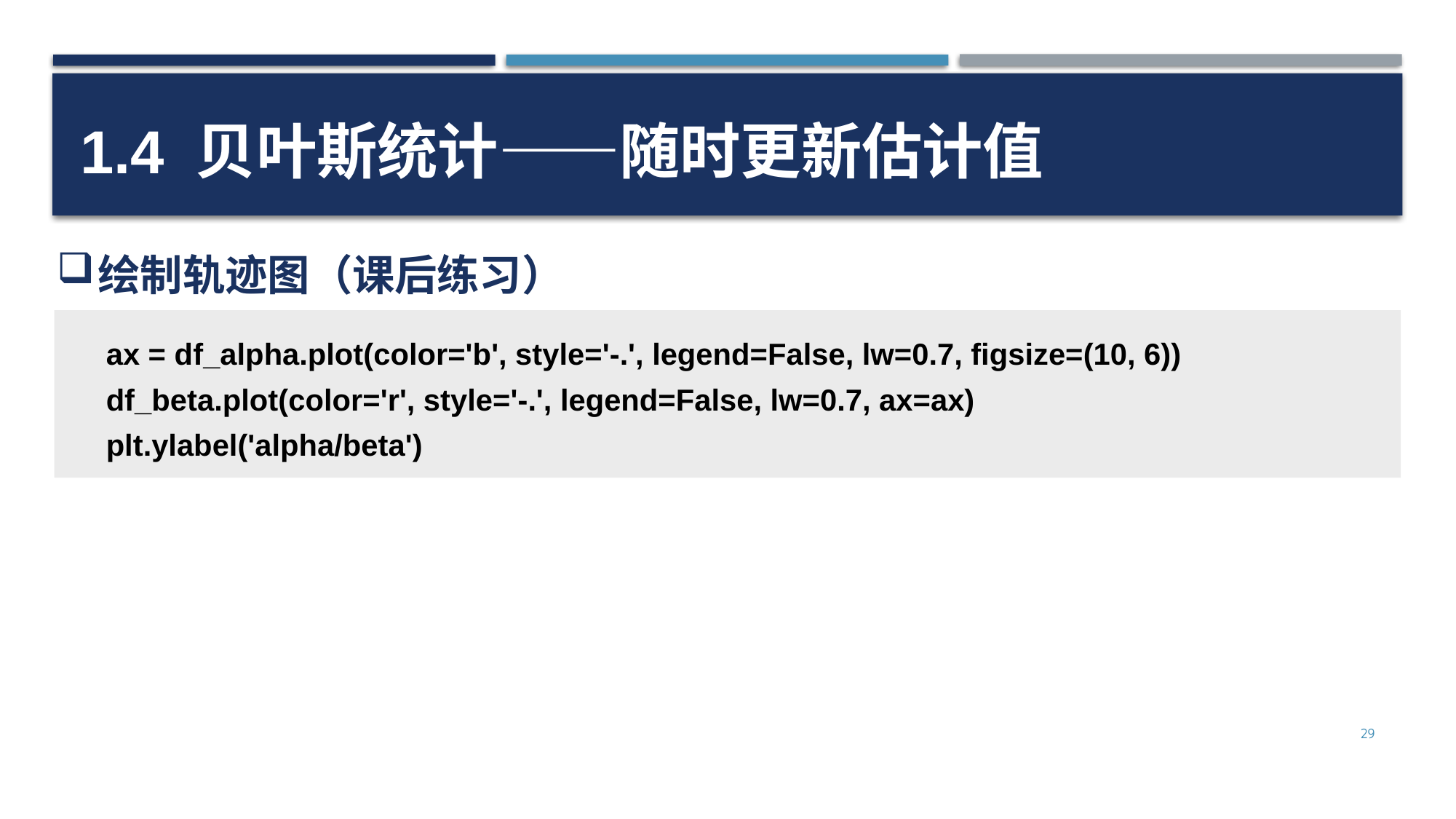

1.4 贝叶斯统计——随时更新估计值
绘制轨迹图（课后练习）

ax = df_alpha.plot(color='b', style='-.', legend=False, lw=0.7, figsize=(10, 6))
df_beta.plot(color='r', style='-.', legend=False, lw=0.7, ax=ax)
plt.ylabel('alpha/beta')
29